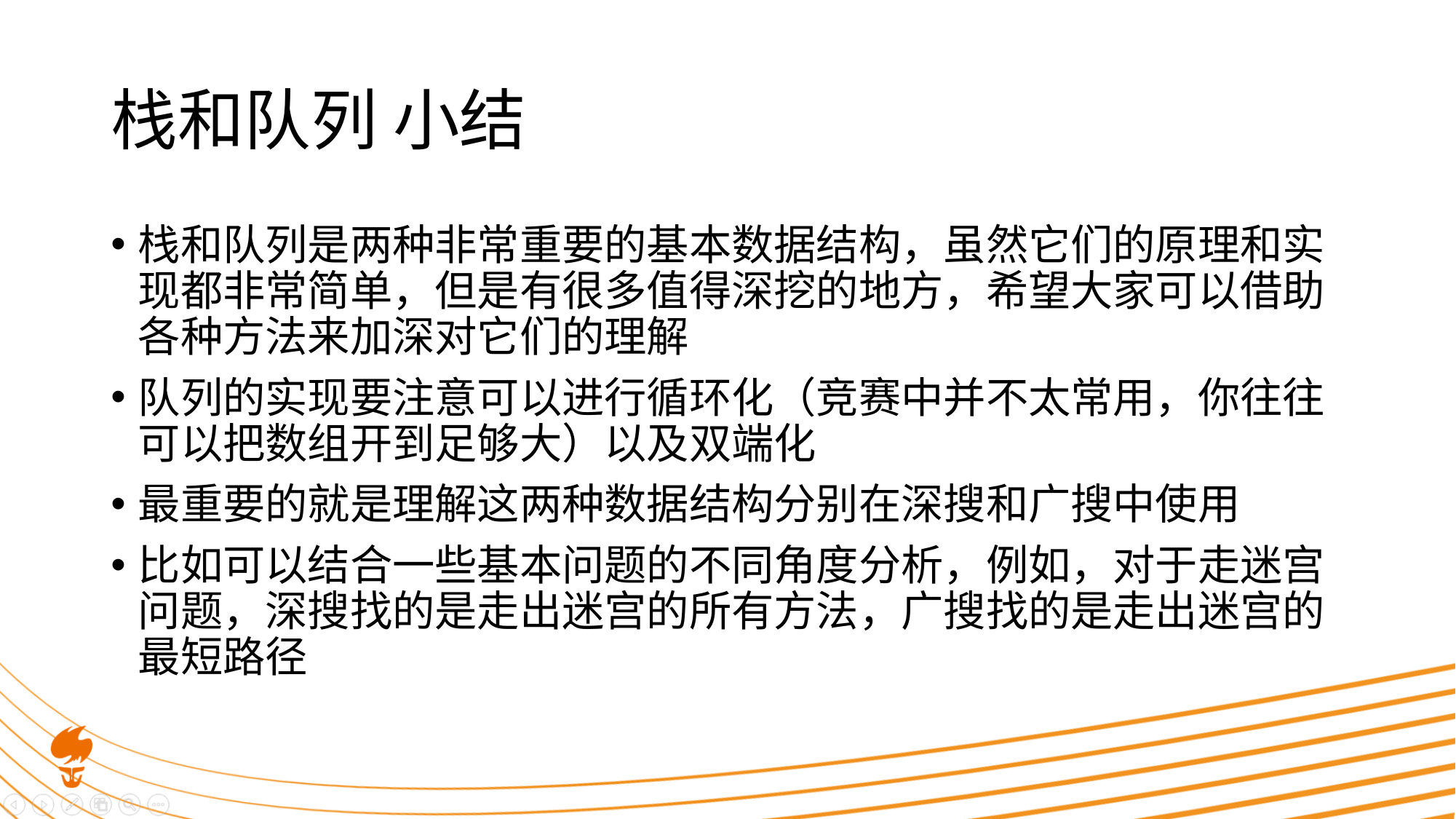

# 栈和队列 小结
栈和队列是两种非常重要的基本数据结构，虽然它们的原理和实现都非常简单，但是有很多值得深挖的地方，希望大家可以借助各种方法来加深对它们的理解
队列的实现要注意可以进行循环化（竞赛中并不太常用，你往往可以把数组开到足够大）以及双端化
最重要的就是理解这两种数据结构分别在深搜和广搜中使用
比如可以结合一些基本问题的不同角度分析，例如，对于走迷宫问题，深搜找的是走出迷宫的所有方法，广搜找的是走出迷宫的最短路径